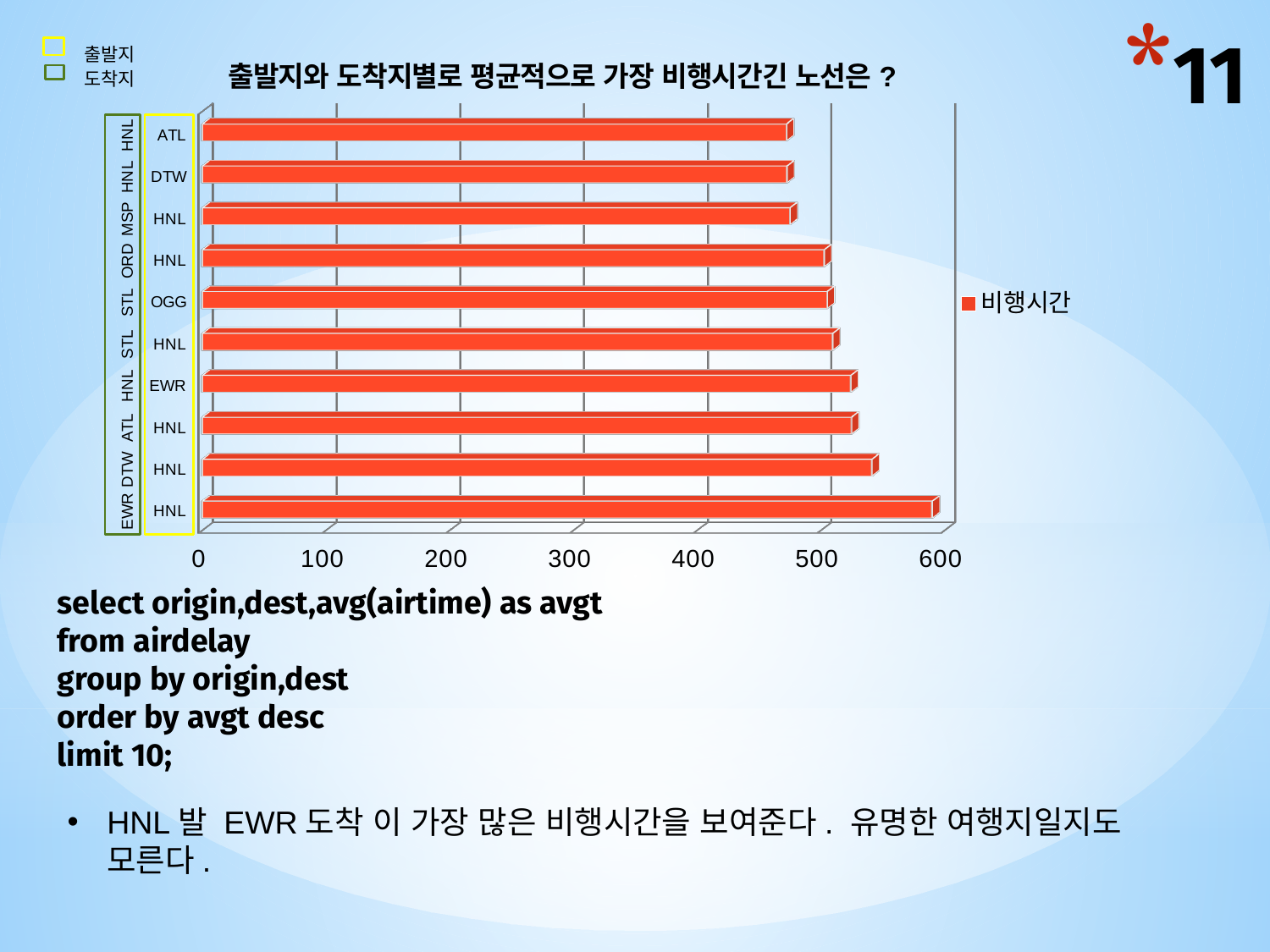

# 11

[unsupported chart]

select origin,dest,avg(airtime) as avgt
from airdelay
group by origin,dest
order by avgt desc
limit 10;
HNL발 EWR도착 이 가장 많은 비행시간을 보여준다. 유명한 여행지일지도 모른다.